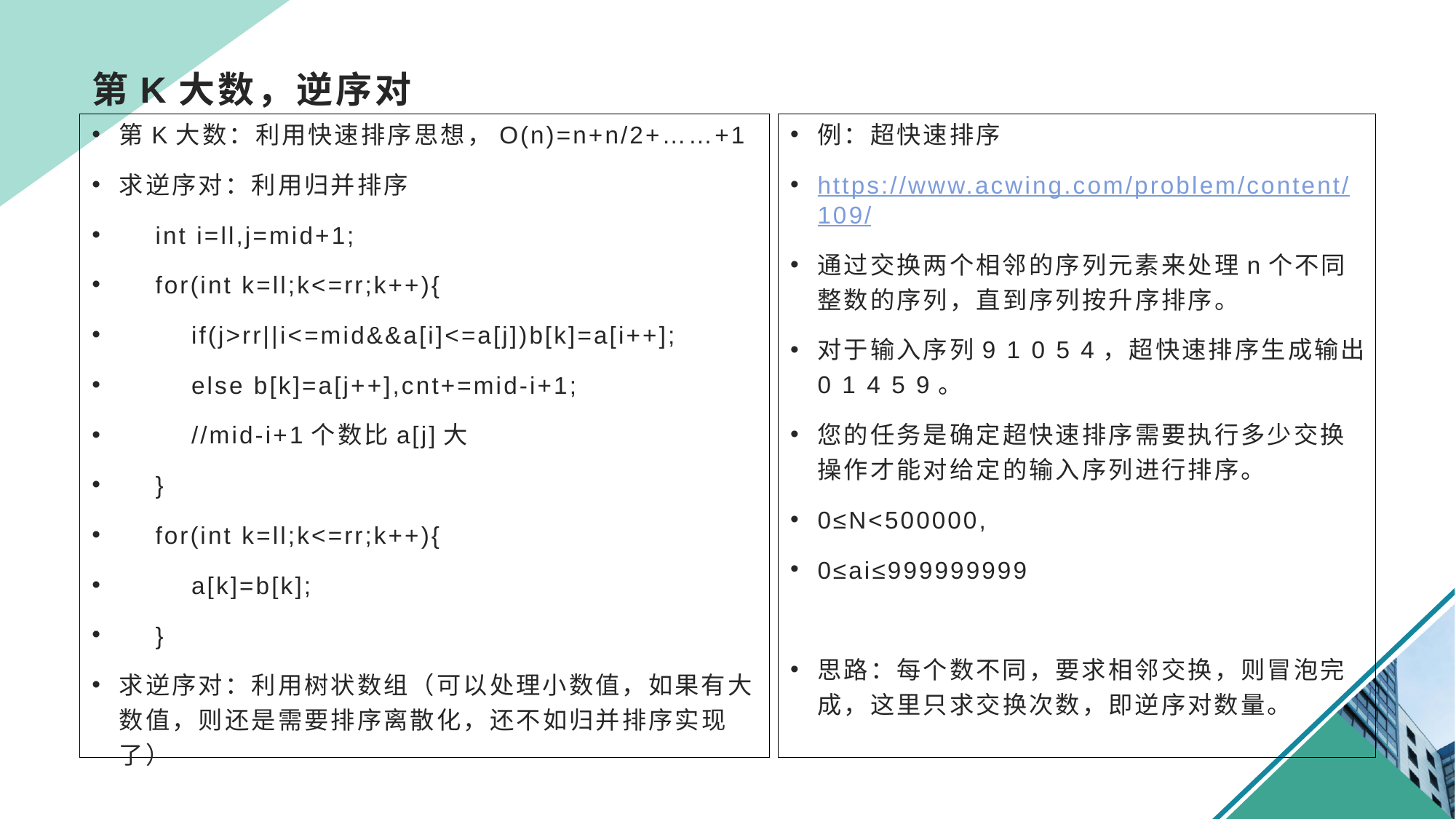

# 第K大数，逆序对
第K大数：利用快速排序思想，O(n)=n+n/2+……+1
求逆序对：利用归并排序
    int i=ll,j=mid+1;
    for(int k=ll;k<=rr;k++){
        if(j>rr||i<=mid&&a[i]<=a[j])b[k]=a[i++];
        else b[k]=a[j++],cnt+=mid-i+1;
        //mid-i+1个数比a[j]大
    }
    for(int k=ll;k<=rr;k++){
        a[k]=b[k];
    }
求逆序对：利用树状数组（可以处理小数值，如果有大数值，则还是需要排序离散化，还不如归并排序实现了）
例：超快速排序
https://www.acwing.com/problem/content/109/
通过交换两个相邻的序列元素来处理n个不同整数的序列，直到序列按升序排序。
对于输入序列9 1 0 5 4，超快速排序生成输出0 1 4 5 9。
您的任务是确定超快速排序需要执行多少交换操作才能对给定的输入序列进行排序。
0≤N<500000,
0≤ai≤999999999

思路：每个数不同，要求相邻交换，则冒泡完成，这里只求交换次数，即逆序对数量。